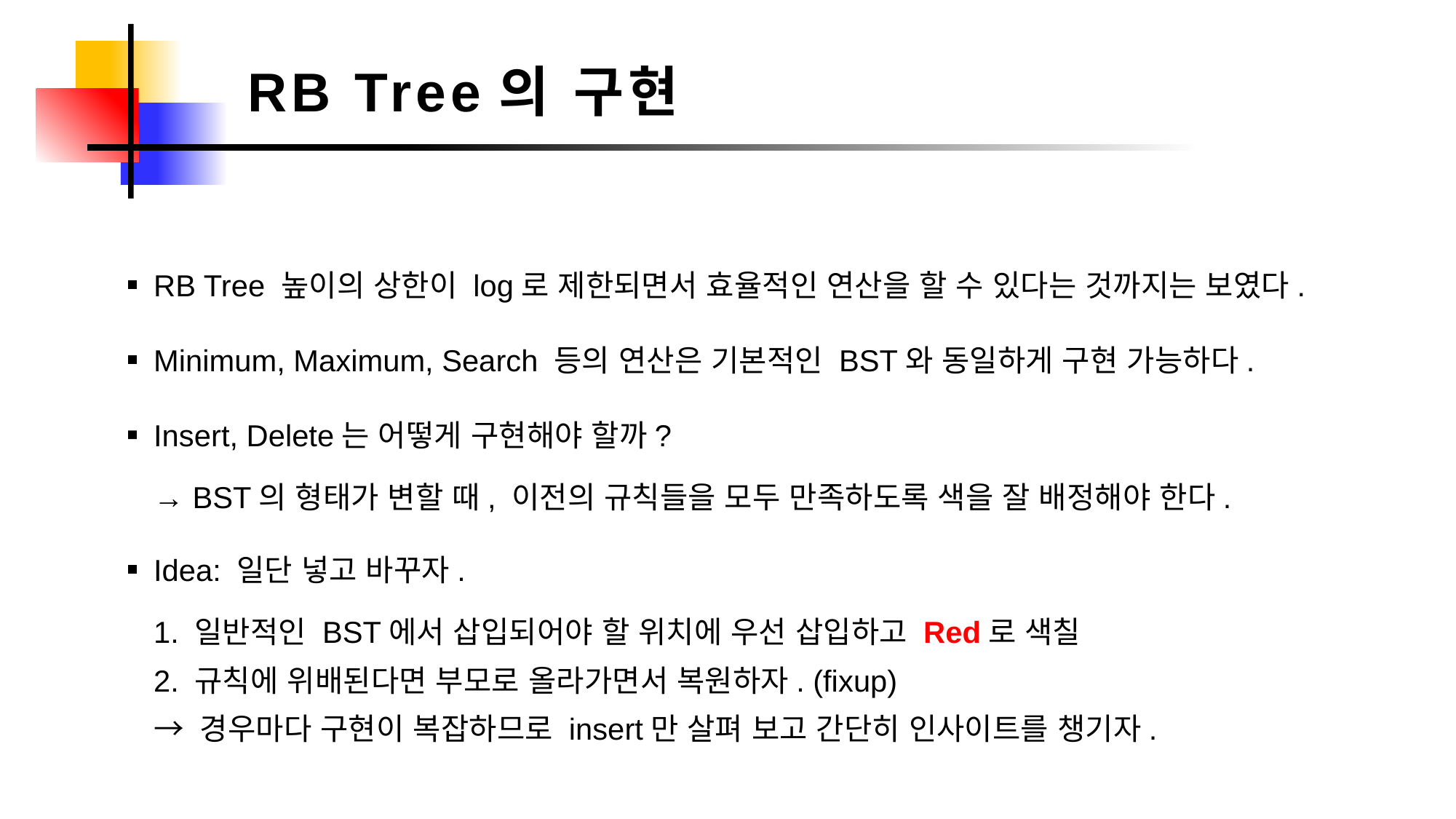

RB Tree의 구현
RB Tree 높이의 상한이 log로 제한되면서 효율적인 연산을 할 수 있다는 것까지는 보였다.

Minimum, Maximum, Search 등의 연산은 기본적인 BST와 동일하게 구현 가능하다.

Insert, Delete는 어떻게 구현해야 할까?

→ BST의 형태가 변할 때, 이전의 규칙들을 모두 만족하도록 색을 잘 배정해야 한다.
Idea: 일단 넣고 바꾸자.

1. 일반적인 BST에서 삽입되어야 할 위치에 우선 삽입하고 Red로 색칠
2. 규칙에 위배된다면 부모로 올라가면서 복원하자. (fixup)
→ 경우마다 구현이 복잡하므로 insert만 살펴 보고 간단히 인사이트를 챙기자.